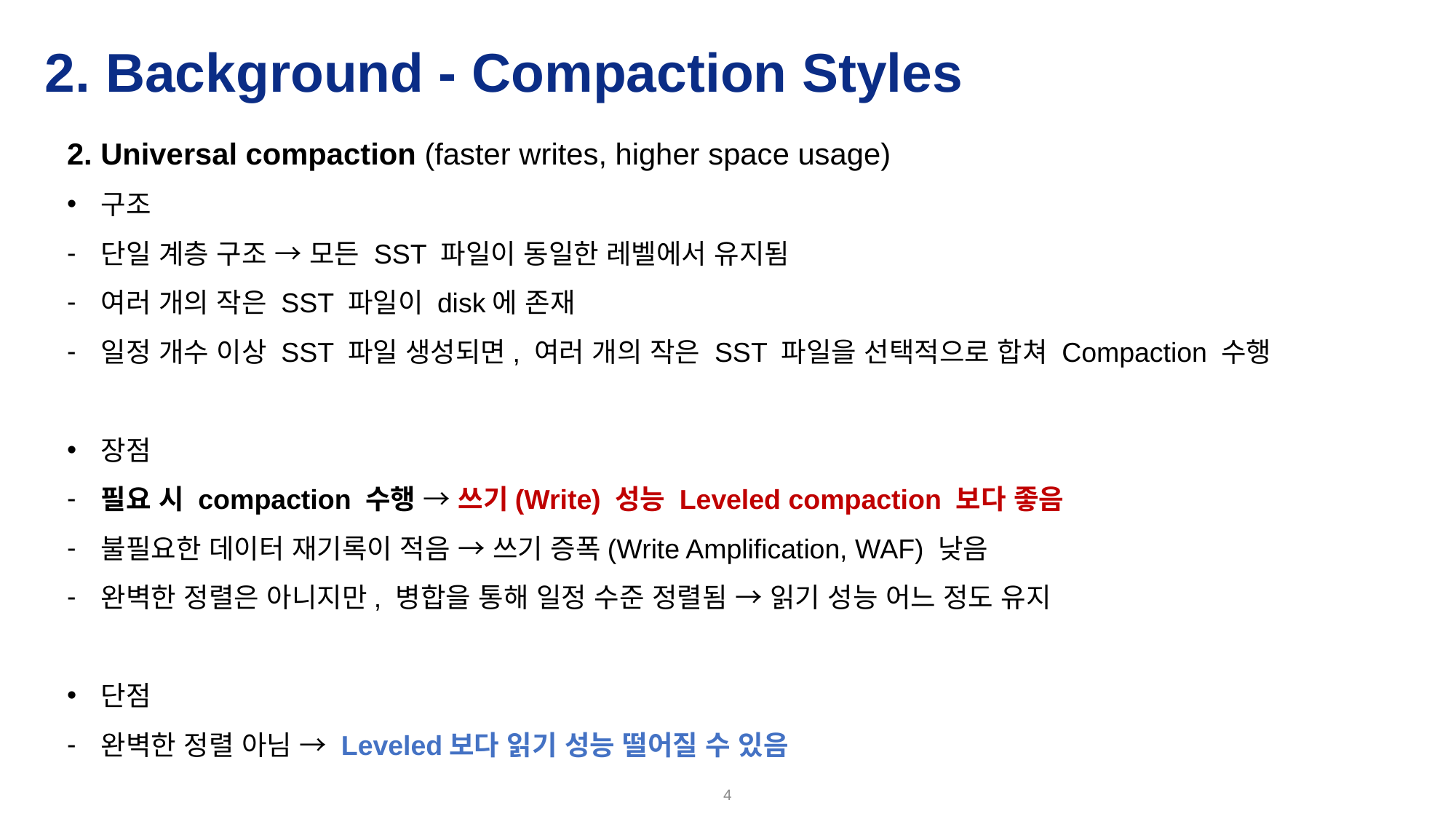

# 2. Background - Compaction Styles
2. Universal compaction (faster writes, higher space usage)
구조
단일 계층 구조 → 모든 SST 파일이 동일한 레벨에서 유지됨
여러 개의 작은 SST 파일이 disk에 존재
일정 개수 이상 SST 파일 생성되면, 여러 개의 작은 SST 파일을 선택적으로 합쳐 Compaction 수행

장점
필요 시 compaction 수행 → 쓰기(Write) 성능 Leveled compaction 보다 좋음
불필요한 데이터 재기록이 적음 → 쓰기 증폭(Write Amplification, WAF) 낮음
완벽한 정렬은 아니지만, 병합을 통해 일정 수준 정렬됨 → 읽기 성능 어느 정도 유지

단점
완벽한 정렬 아님 → Leveled보다 읽기 성능 떨어질 수 있음

4